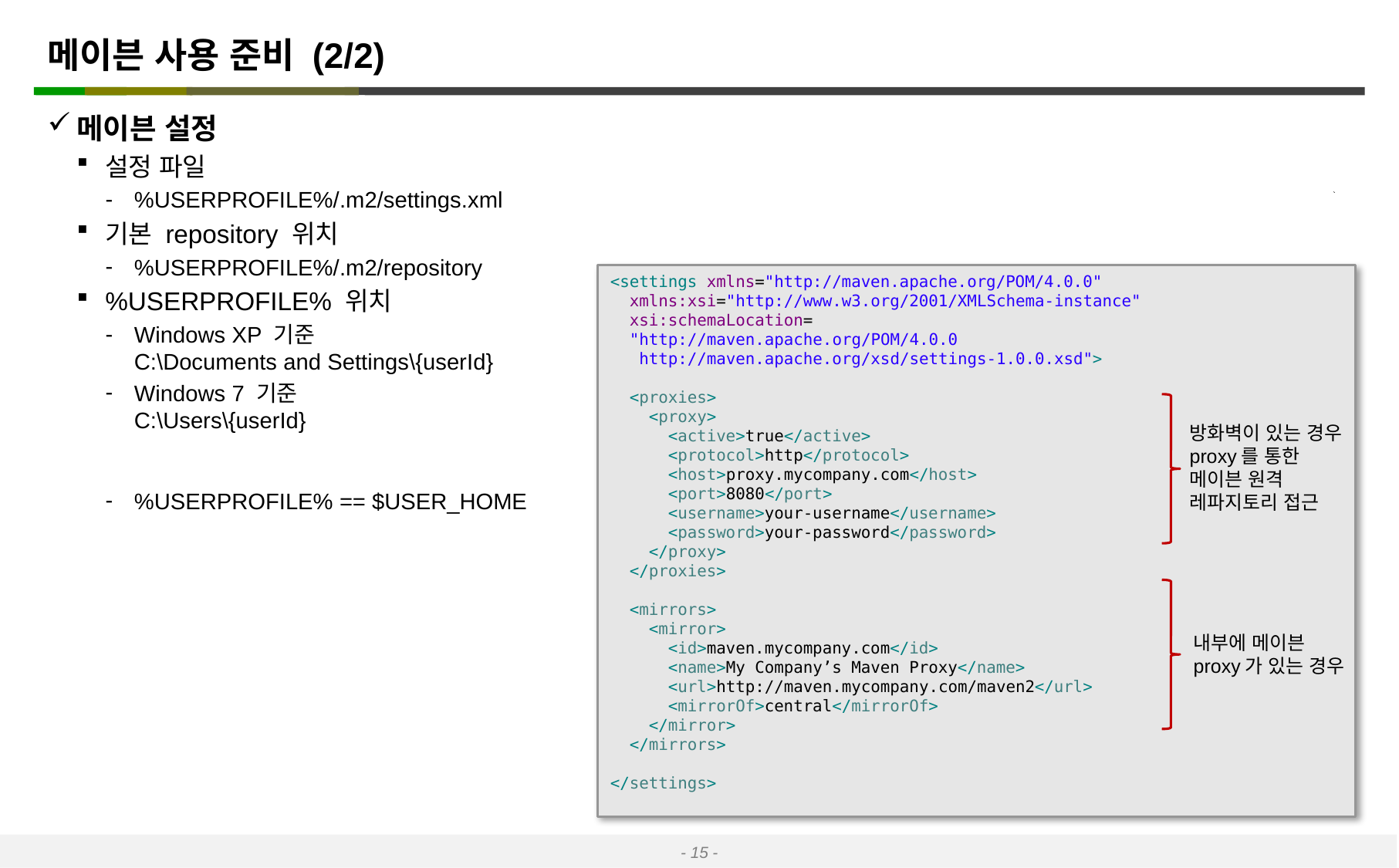

# 메이븐 사용 준비 (2/2)
메이븐 설정
설정 파일
%USERPROFILE%/.m2/settings.xml
기본 repository 위치
%USERPROFILE%/.m2/repository
%USERPROFILE% 위치
Windows XP 기준
C:\Documents and Settings\{userId}
Windows 7 기준
C:\Users\{userId}

%USERPROFILE% == $USER_HOME
<settings xmlns="http://maven.apache.org/POM/4.0.0"
  xmlns:xsi="http://www.w3.org/2001/XMLSchema-instance"
  xsi:schemaLocation=
  "http://maven.apache.org/POM/4.0.0
   http://maven.apache.org/xsd/settings-1.0.0.xsd">

  <proxies>
    <proxy>
      <active>true</active>
      <protocol>http</protocol>
      <host>proxy.mycompany.com</host>
      <port>8080</port>
      <username>your-username</username>
      <password>your-password</password>
    </proxy>
  </proxies>

  <mirrors>
    <mirror>
      <id>maven.mycompany.com</id>
      <name>My Company’s Maven Proxy</name>
      <url>http://maven.mycompany.com/maven2</url>
      <mirrorOf>central</mirrorOf>
    </mirror>
  </mirrors>

</settings>

방화벽이 있는 경우
proxy를 통한
메이븐 원격 레파지토리 접근

내부에 메이븐 proxy가 있는 경우